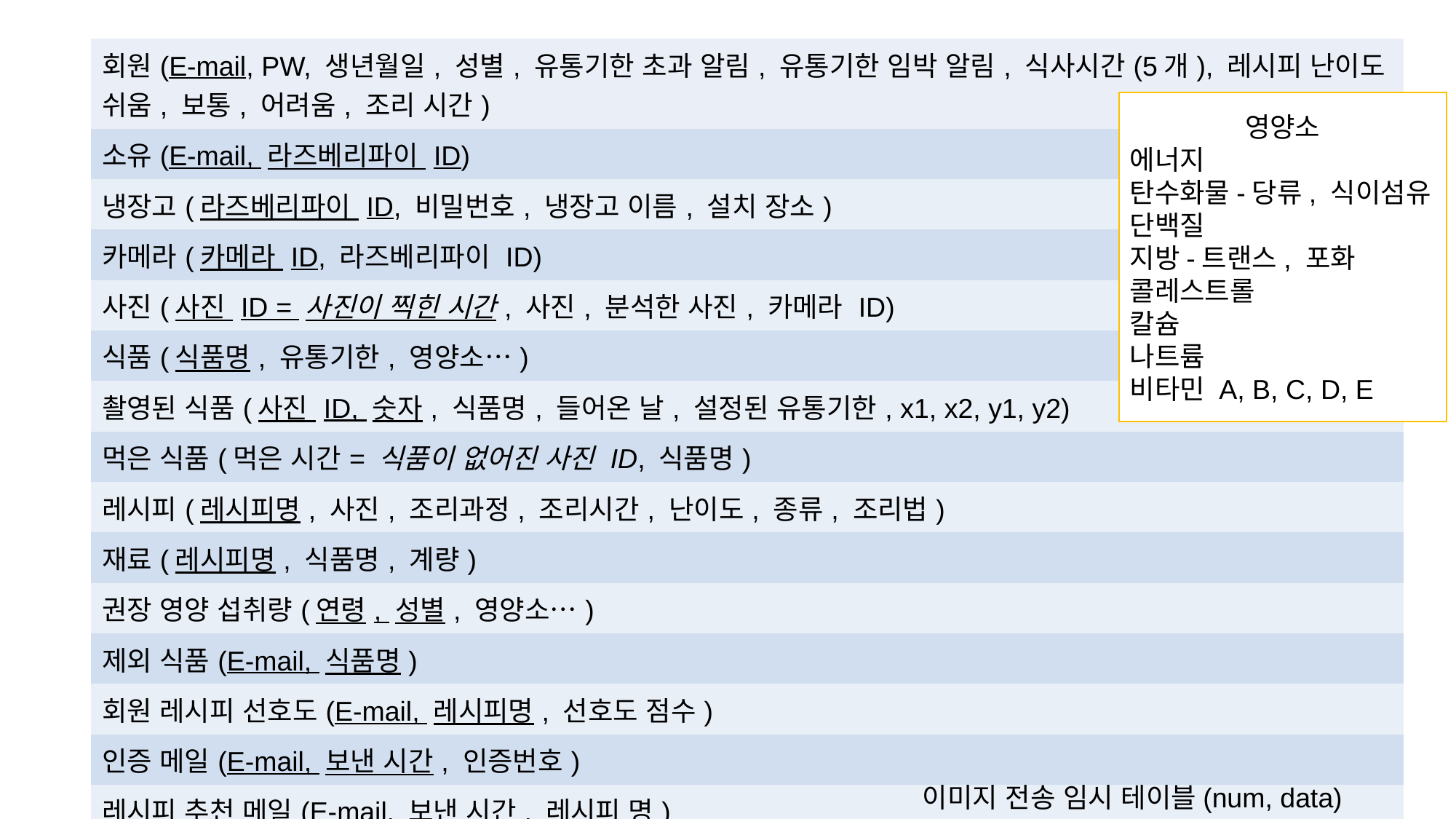

| 회원(E-mail, PW, 생년월일, 성별, 유통기한 초과 알림, 유통기한 임박 알림, 식사시간(5개), 레시피 난이도 쉬움, 보통, 어려움, 조리 시간) |
| --- |
| 소유(E-mail, 라즈베리파이 ID) |
| 냉장고(라즈베리파이 ID, 비밀번호, 냉장고 이름, 설치 장소) |
| 카메라(카메라 ID, 라즈베리파이 ID) |
| 사진(사진 ID = 사진이 찍힌 시간, 사진, 분석한 사진, 카메라 ID) |
| 식품(식품명, 유통기한, 영양소…) |
| 촬영된 식품(사진 ID, 숫자, 식품명, 들어온 날, 설정된 유통기한, x1, x2, y1, y2) |
| 먹은 식품(먹은 시간= 식품이 없어진 사진 ID, 식품명) |
| 레시피(레시피명, 사진, 조리과정, 조리시간, 난이도, 종류, 조리법) |
| 재료(레시피명, 식품명, 계량) |
| 권장 영양 섭취량(연령, 성별, 영양소…) |
| 제외 식품(E-mail, 식품명) |
| 회원 레시피 선호도(E-mail, 레시피명, 선호도 점수) |
| 인증 메일(E-mail, 보낸 시간, 인증번호) |
| 레시피 추천 메일(E-mail, 보낸 시간, 레시피 명) |
영양소
에너지
탄수화물-당류, 식이섬유
단백질
지방-트랜스, 포화
콜레스트롤
칼슘
나트륨
비타민 A, B, C, D, E
이미지 전송 임시 테이블(num, data)